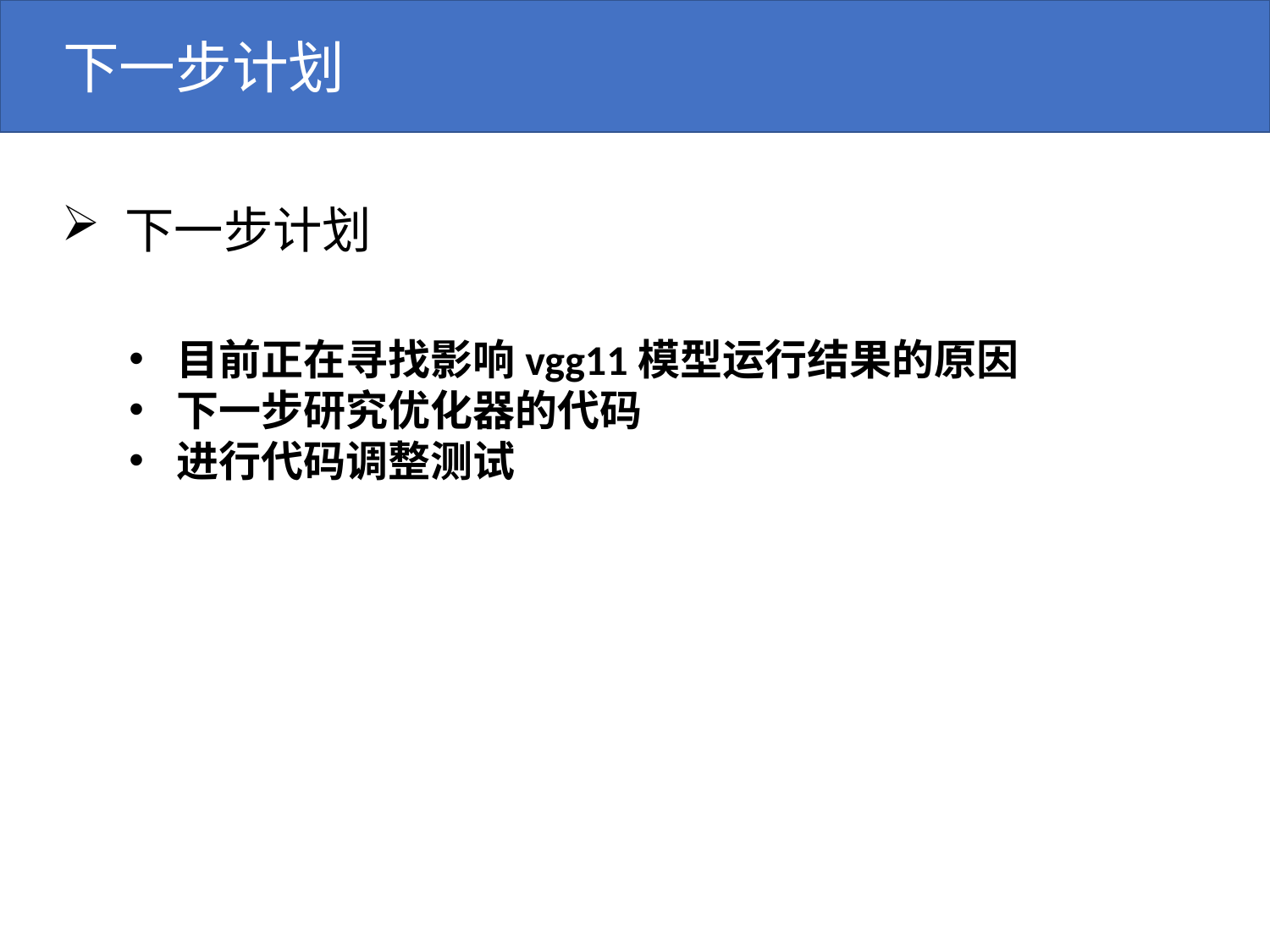

下一步计划
下一步计划
目前正在寻找影响vgg11模型运行结果的原因
下一步研究优化器的代码
进行代码调整测试